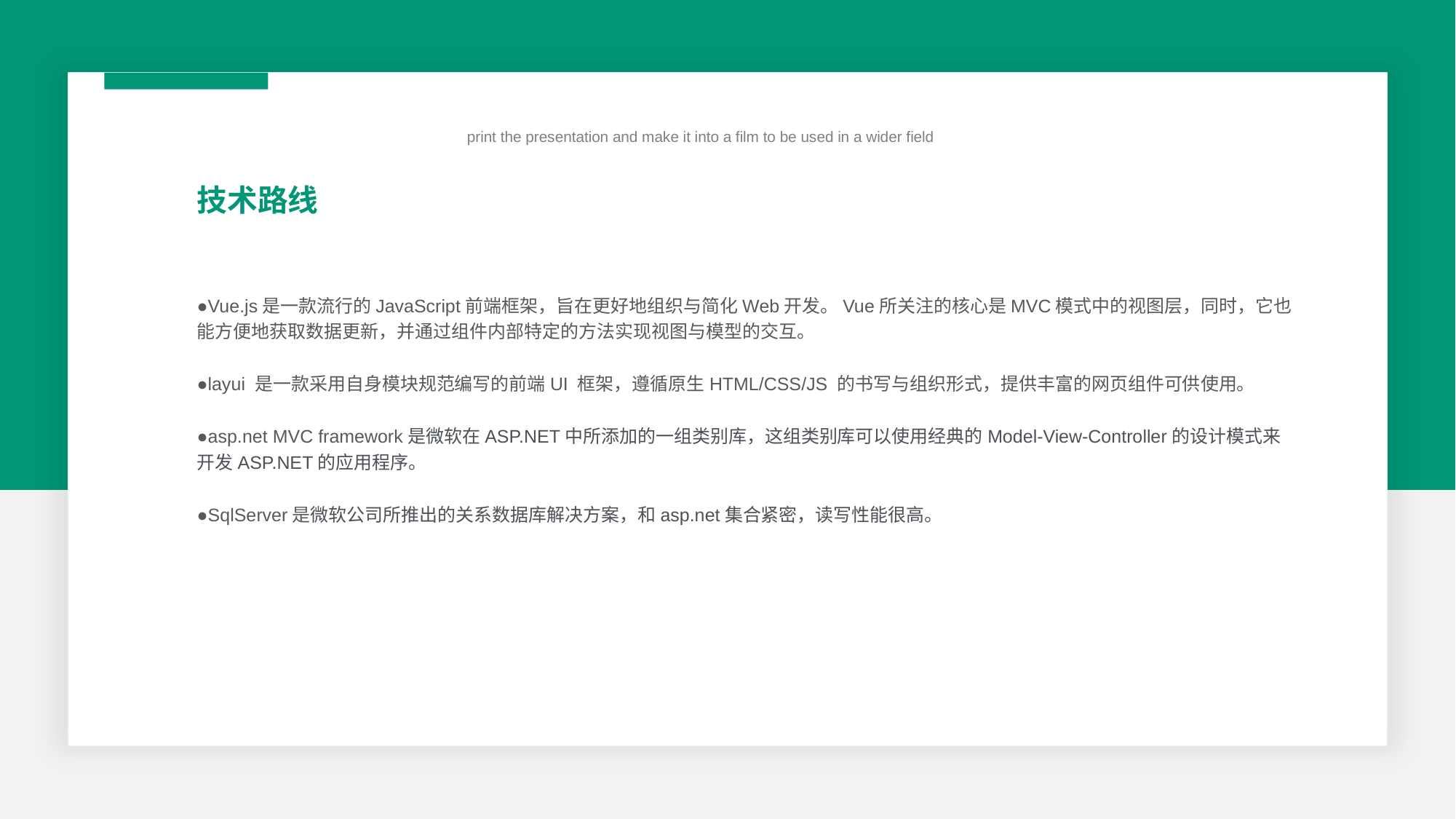

print the presentation and make it into a film to be used in a wider field
技术路线

●Vue.js是一款流行的JavaScript前端框架，旨在更好地组织与简化Web开发。Vue所关注的核心是MVC模式中的视图层，同时，它也能方便地获取数据更新，并通过组件内部特定的方法实现视图与模型的交互。

●layui 是一款采用自身模块规范编写的前端UI 框架，遵循原生HTML/CSS/JS 的书写与组织形式，提供丰富的网页组件可供使用。

●asp.net MVC framework是微软在ASP.NET中所添加的一组类别库，这组类别库可以使用经典的Model-View-Controller的设计模式来开发ASP.NET的应用程序。

●SqlServer是微软公司所推出的关系数据库解决方案，和asp.net集合紧密，读写性能很高。

文字添加
此处
文字添加
此处
文字添加
此处
文字添加
此处